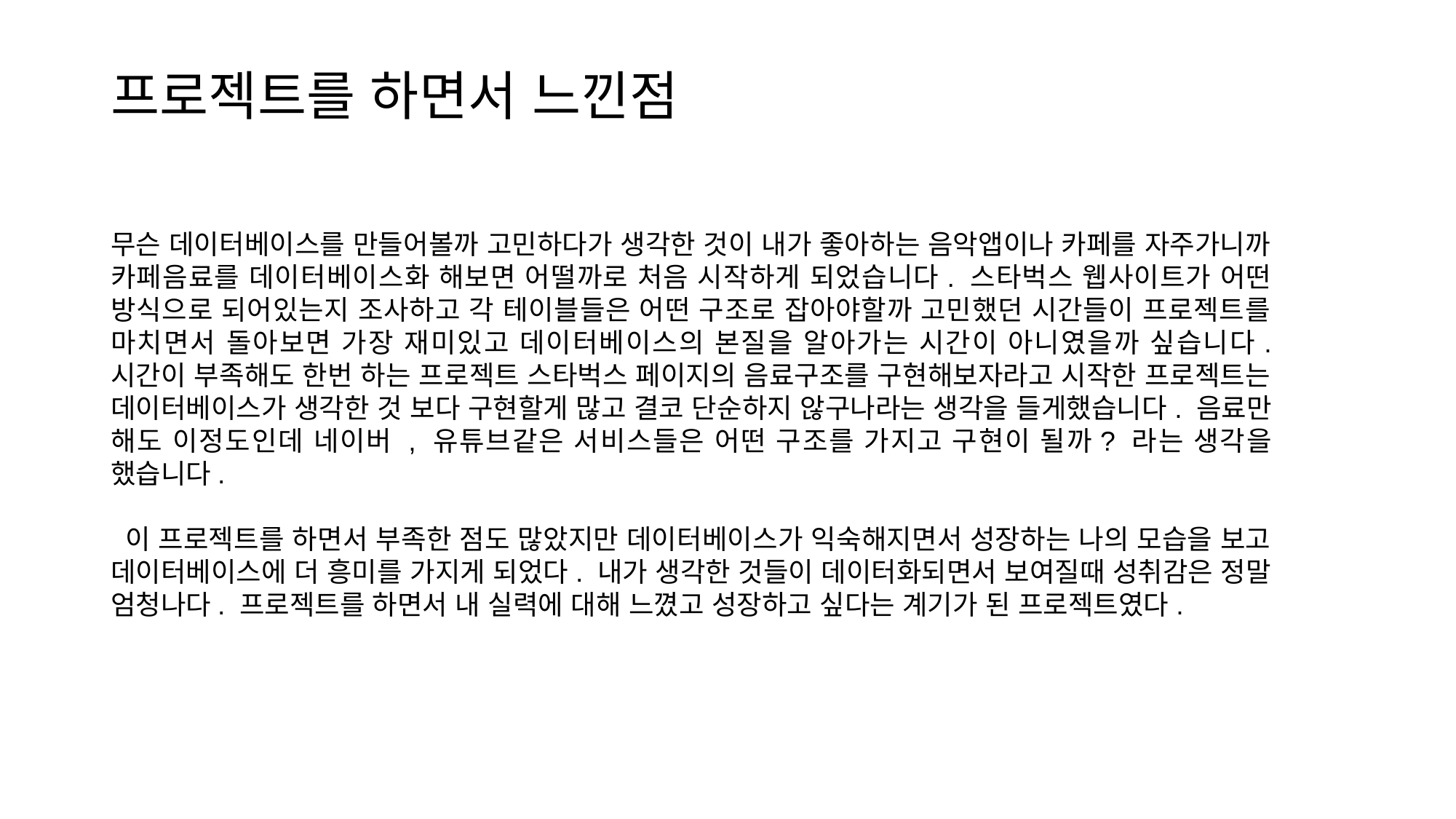

# 프로젝트를 하면서 느낀점
무슨 데이터베이스를 만들어볼까 고민하다가 생각한 것이 내가 좋아하는 음악앱이나 카페를 자주가니까 카페음료를 데이터베이스화 해보면 어떨까로 처음 시작하게 되었습니다. 스타벅스 웹사이트가 어떤 방식으로 되어있는지 조사하고 각 테이블들은 어떤 구조로 잡아야할까 고민했던 시간들이 프로젝트를 마치면서 돌아보면 가장 재미있고 데이터베이스의 본질을 알아가는 시간이 아니였을까 싶습니다. 시간이 부족해도 한번 하는 프로젝트 스타벅스 페이지의 음료구조를 구현해보자라고 시작한 프로젝트는 데이터베이스가 생각한 것 보다 구현할게 많고 결코 단순하지 않구나라는 생각을 들게했습니다. 음료만 해도 이정도인데 네이버 , 유튜브같은 서비스들은 어떤 구조를 가지고 구현이 될까? 라는 생각을 했습니다.

 이 프로젝트를 하면서 부족한 점도 많았지만 데이터베이스가 익숙해지면서 성장하는 나의 모습을 보고 데이터베이스에 더 흥미를 가지게 되었다. 내가 생각한 것들이 데이터화되면서 보여질때 성취감은 정말 엄청나다. 프로젝트를 하면서 내 실력에 대해 느꼈고 성장하고 싶다는 계기가 된 프로젝트였다.